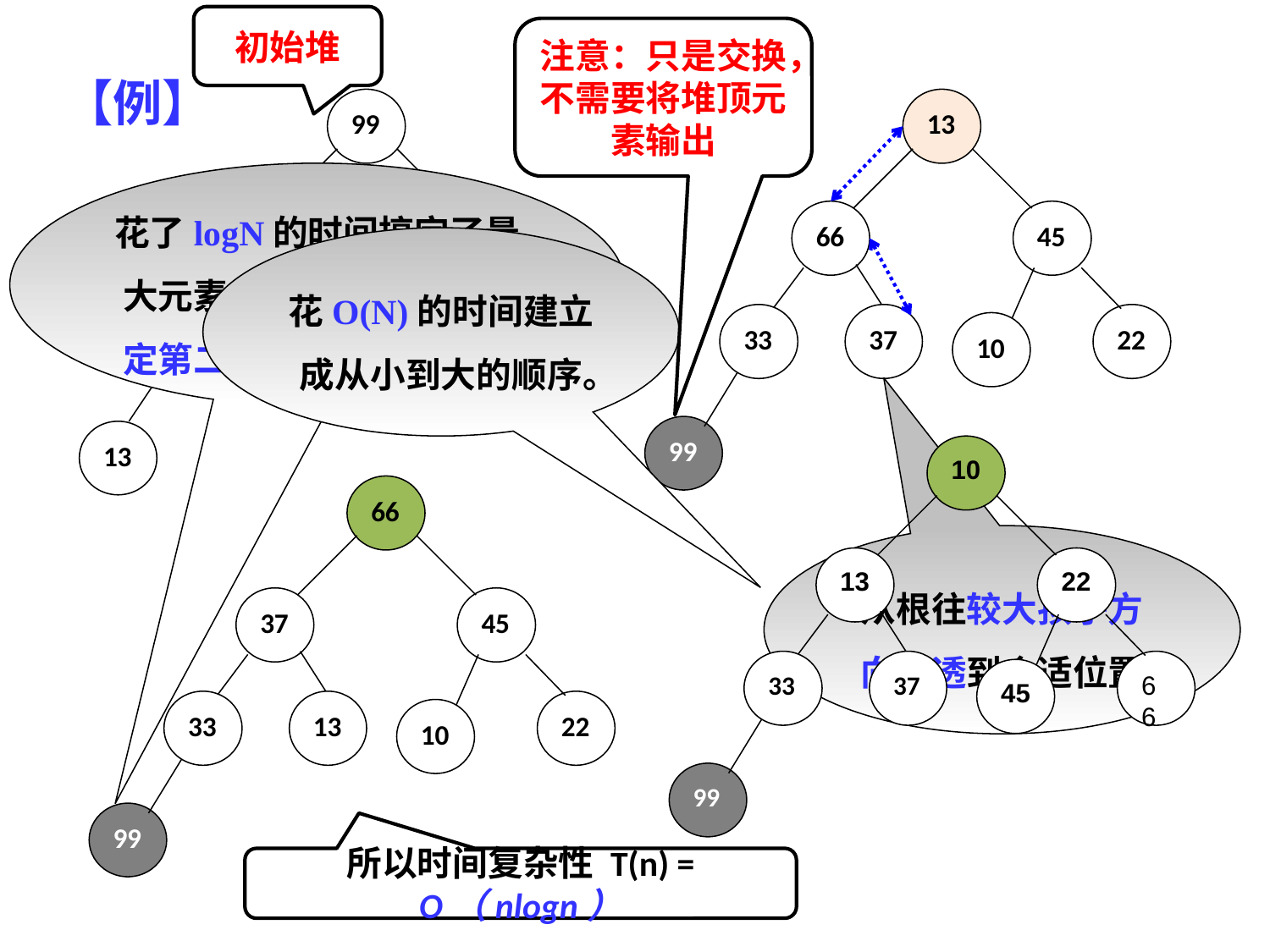

初始堆
注意：只是交换，不需要将堆顶元素输出
【例】
99

66
45

33
37
22
10

13
13

66
45

33
37
22
10

99
花了logN的时间搞定了最大元素。以后类似可以搞定第二大、第三大…元素。
花O(N)的时间建立成从小到大的顺序。
10

13
22

33
37
66
45

99
66

37
45

33
13
22
10

99
从根往较大孩子方向渗透到合适位置。
所以时间复杂性 T(n) = O（nlogn）